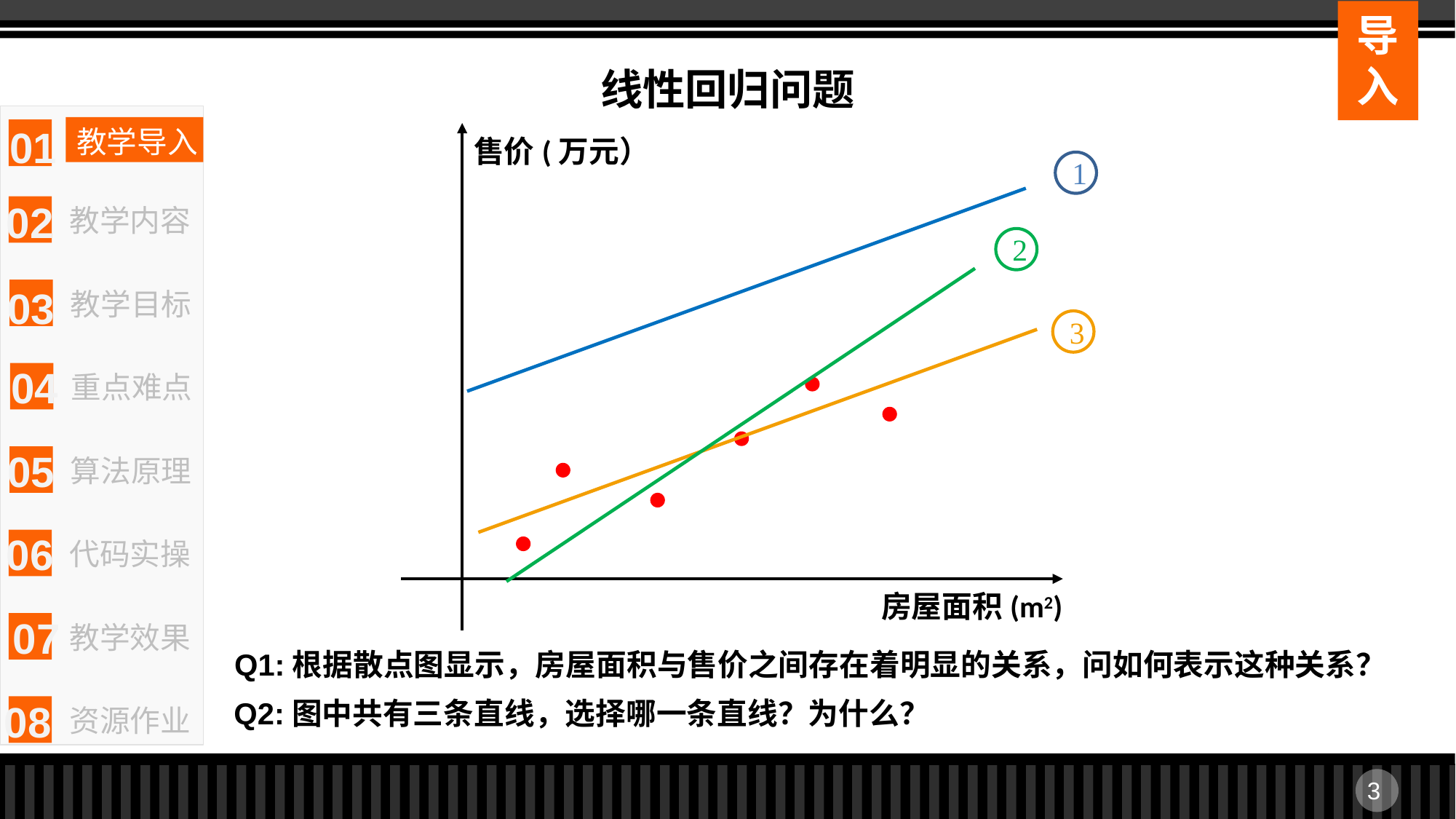

导入
线性回归问题
售价(万元）

房屋面积(m2)
1
2
3
Q1:根据散点图显示，房屋面积与售价之间存在着明显的关系，问如何表示这种关系？
Q2:图中共有三条直线，选择哪一条直线？为什么？